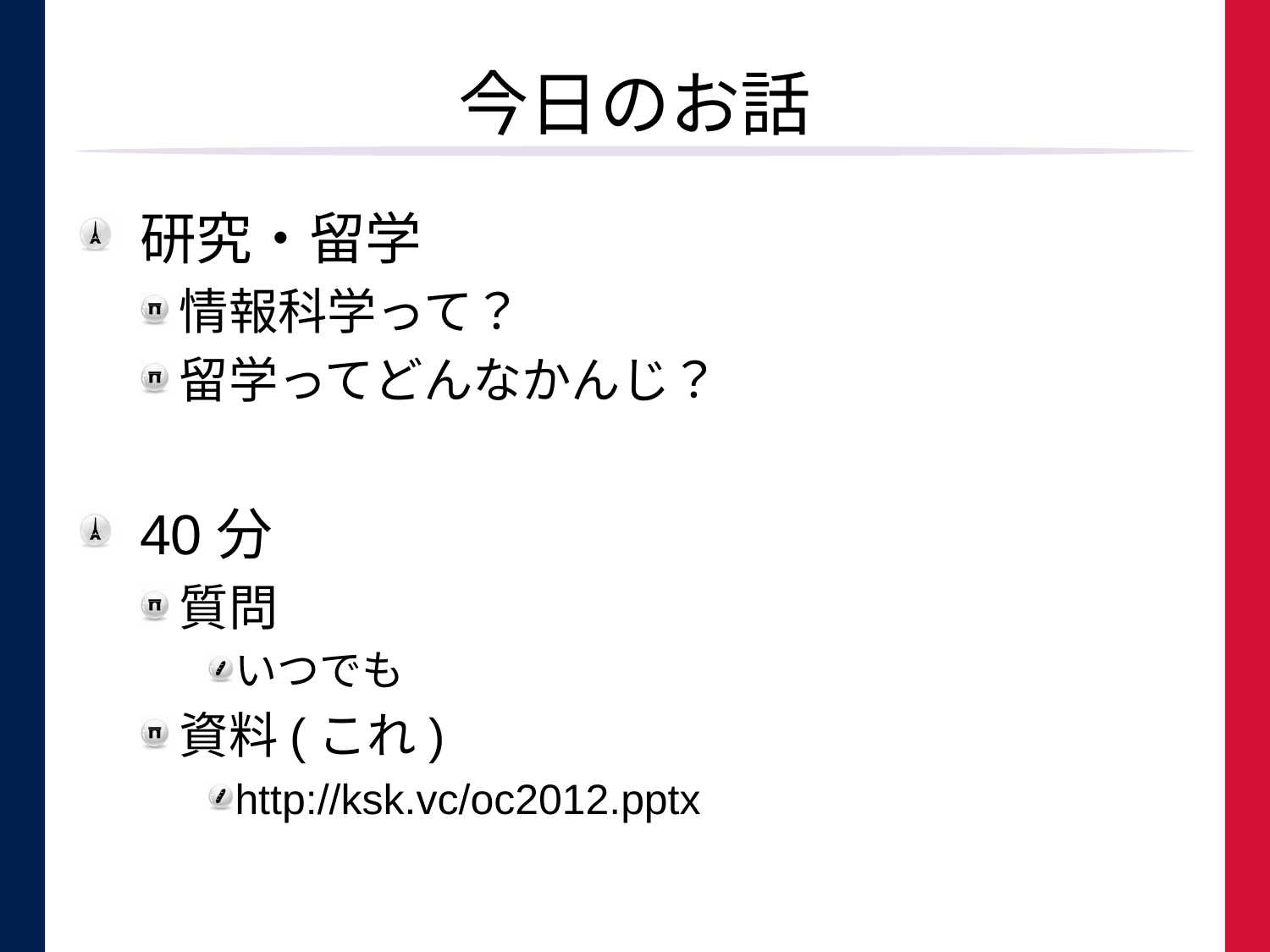

# 今日のお話
研究・留学
情報科学って？
留学ってどんなかんじ？

40分
質問
いつでも
資料(これ)
http://ksk.vc/oc2012.pptx